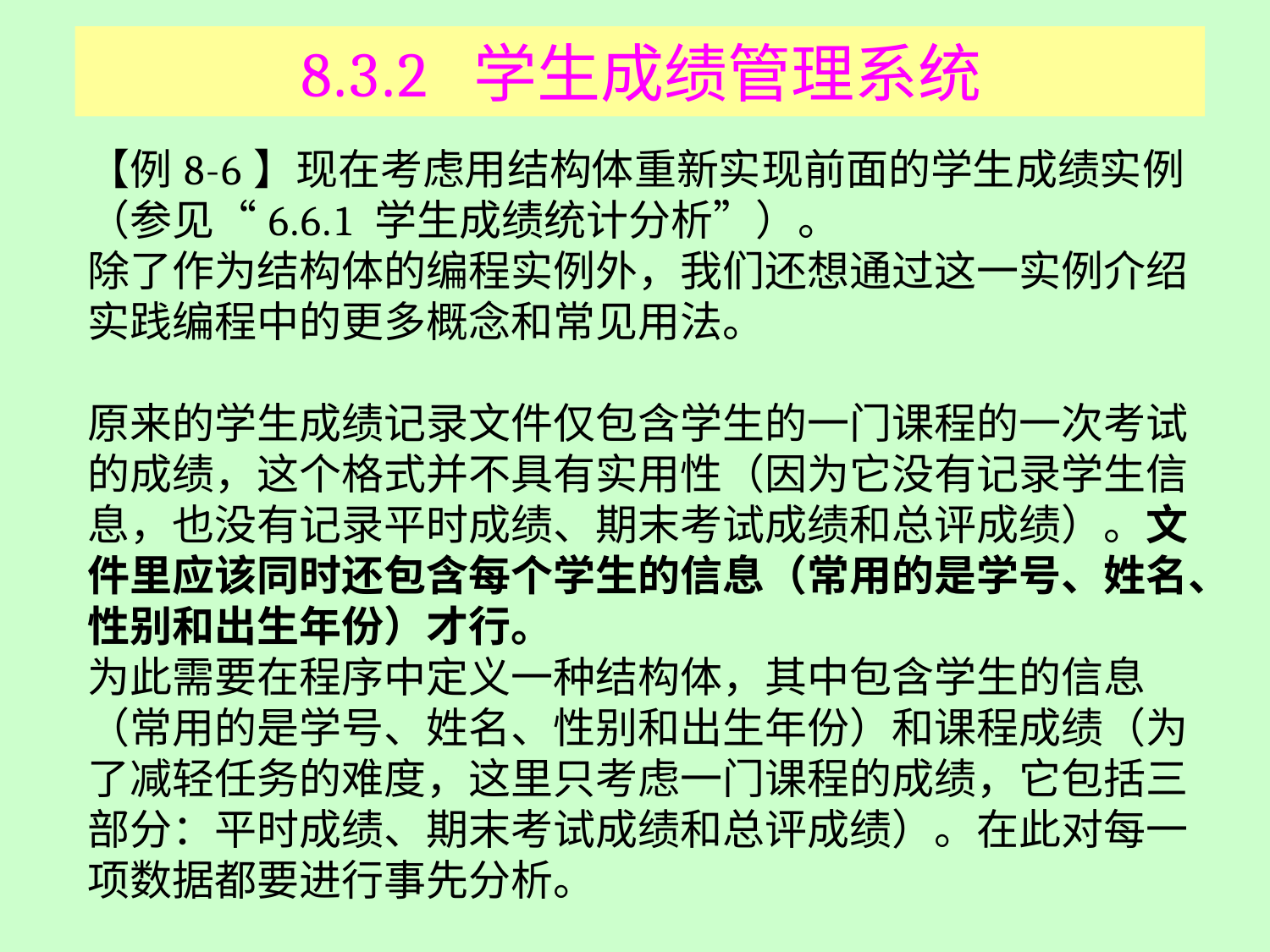

# 8.3.2  学生成绩管理系统
【例8-6】现在考虑用结构体重新实现前面的学生成绩实例（参见“6.6.1 学生成绩统计分析”）。
除了作为结构体的编程实例外，我们还想通过这一实例介绍实践编程中的更多概念和常见用法。

原来的学生成绩记录文件仅包含学生的一门课程的一次考试的成绩，这个格式并不具有实用性（因为它没有记录学生信息，也没有记录平时成绩、期末考试成绩和总评成绩）。文件里应该同时还包含每个学生的信息（常用的是学号、姓名、性别和出生年份）才行。
为此需要在程序中定义一种结构体，其中包含学生的信息（常用的是学号、姓名、性别和出生年份）和课程成绩（为了减轻任务的难度，这里只考虑一门课程的成绩，它包括三部分：平时成绩、期末考试成绩和总评成绩）。在此对每一项数据都要进行事先分析。
61